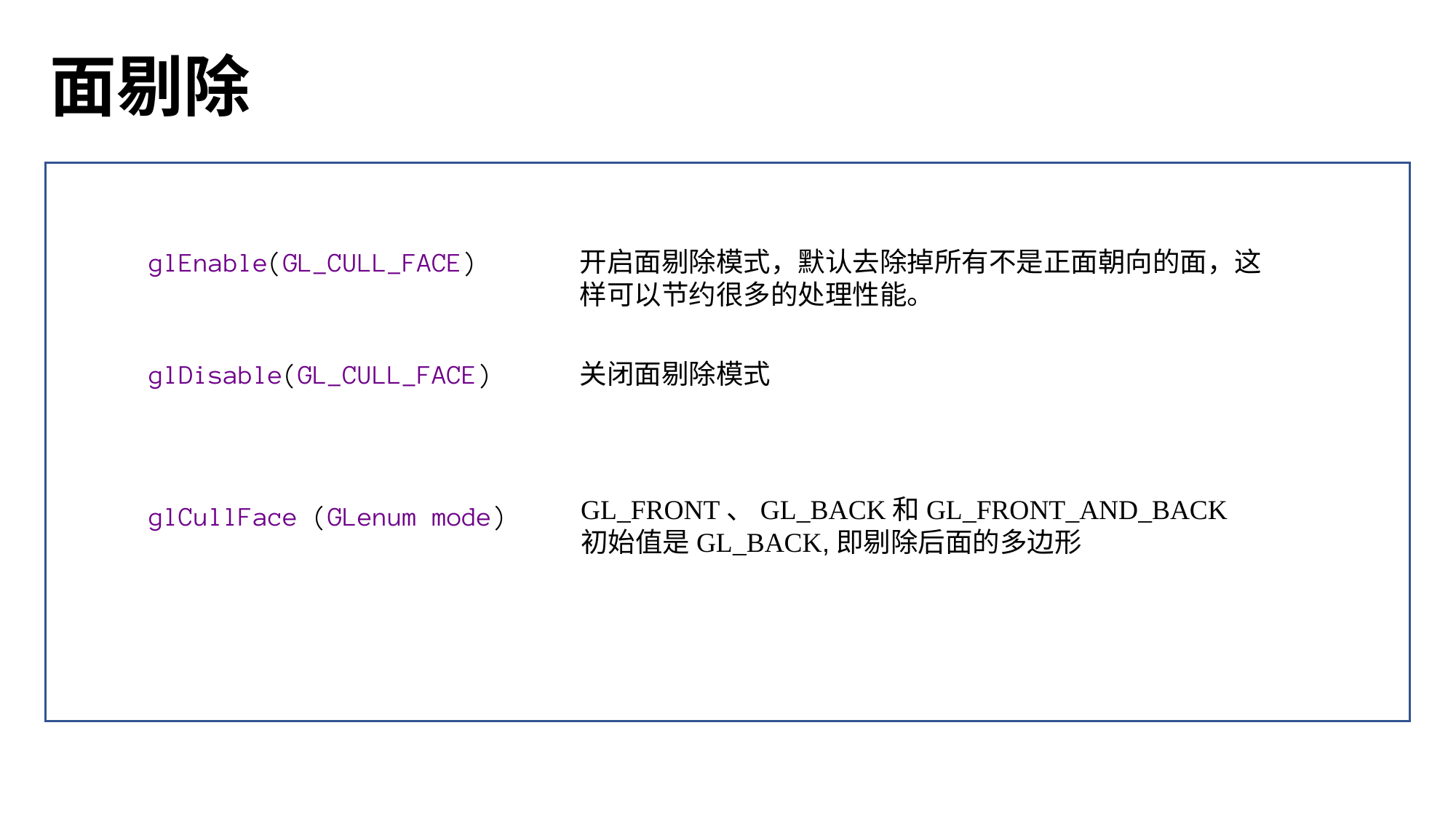

面剔除

glEnable(GL_CULL_FACE)
开启面剔除模式，默认去除掉所有不是正面朝向的面，这样可以节约很多的处理性能。
关闭面剔除模式
glDisable(GL_CULL_FACE)
GL_FRONT、GL_BACK和GL_FRONT_AND_BACK
初始值是GL_BACK,即剔除后面的多边形

glCullFace (GLenum mode)